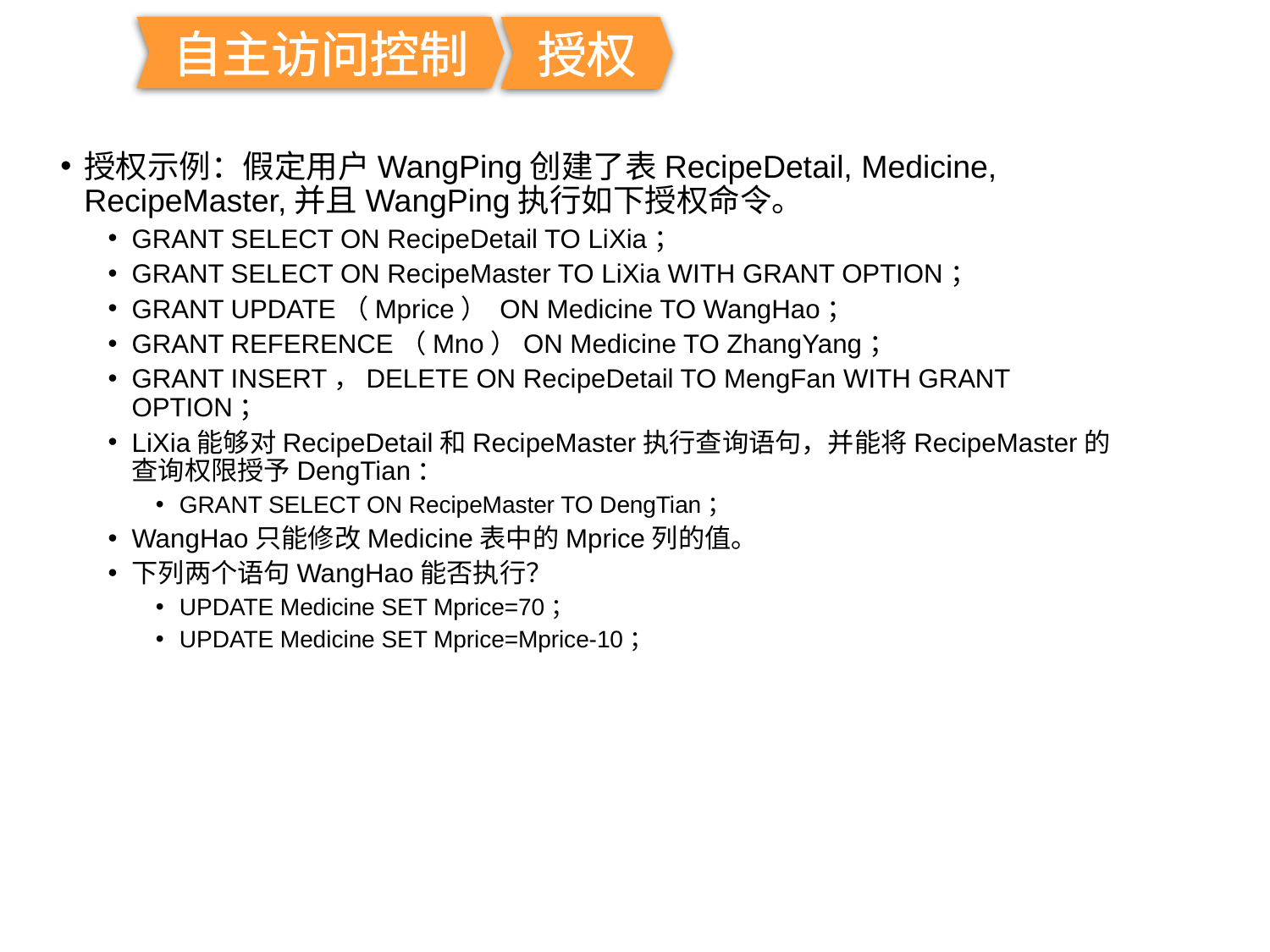

自主访问控制
授权

授权示例：假定用户WangPing创建了表RecipeDetail, Medicine, RecipeMaster,并且WangPing执行如下授权命令。
GRANT SELECT ON RecipeDetail TO LiXia；
GRANT SELECT ON RecipeMaster TO LiXia WITH GRANT OPTION；
GRANT UPDATE（Mprice） ON Medicine TO WangHao；
GRANT REFERENCE（Mno）ON Medicine TO ZhangYang；
GRANT INSERT，DELETE ON RecipeDetail TO MengFan WITH GRANT OPTION；
LiXia能够对RecipeDetail和RecipeMaster执行查询语句，并能将RecipeMaster的查询权限授予DengTian：
GRANT SELECT ON RecipeMaster TO DengTian；
WangHao只能修改Medicine表中的Mprice列的值。
下列两个语句WangHao能否执行？
UPDATE Medicine SET Mprice=70；
UPDATE Medicine SET Mprice=Mprice-10；